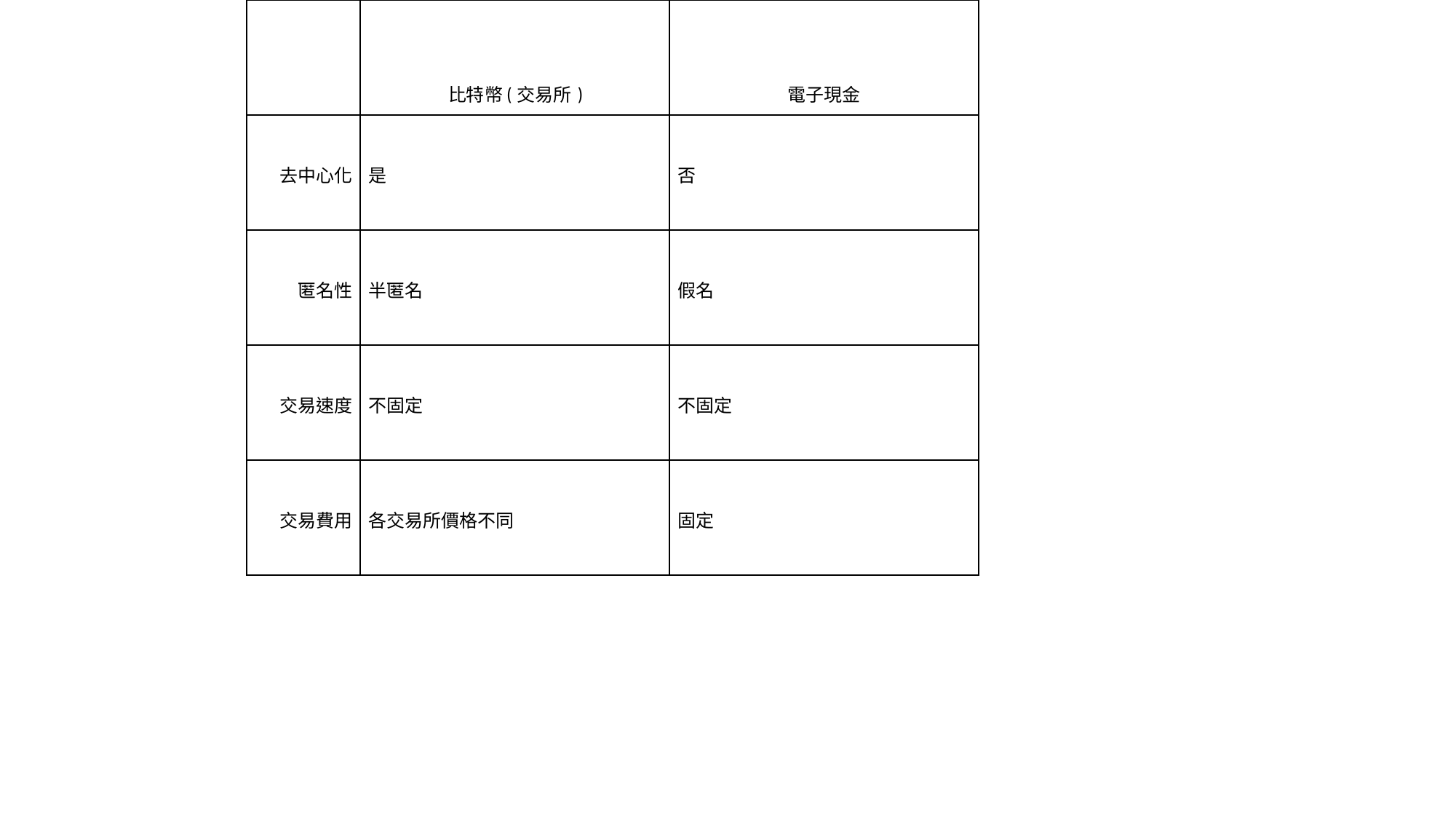

|  | 比特幣(交易所) | 電子現金 |
| --- | --- | --- |
| 去中心化 | 是 | 否 |
| 匿名性 | 半匿名 | 假名 |
| 交易速度 | 不固定 | 不固定 |
| 交易費用 | 各交易所價格不同 | 固定 |